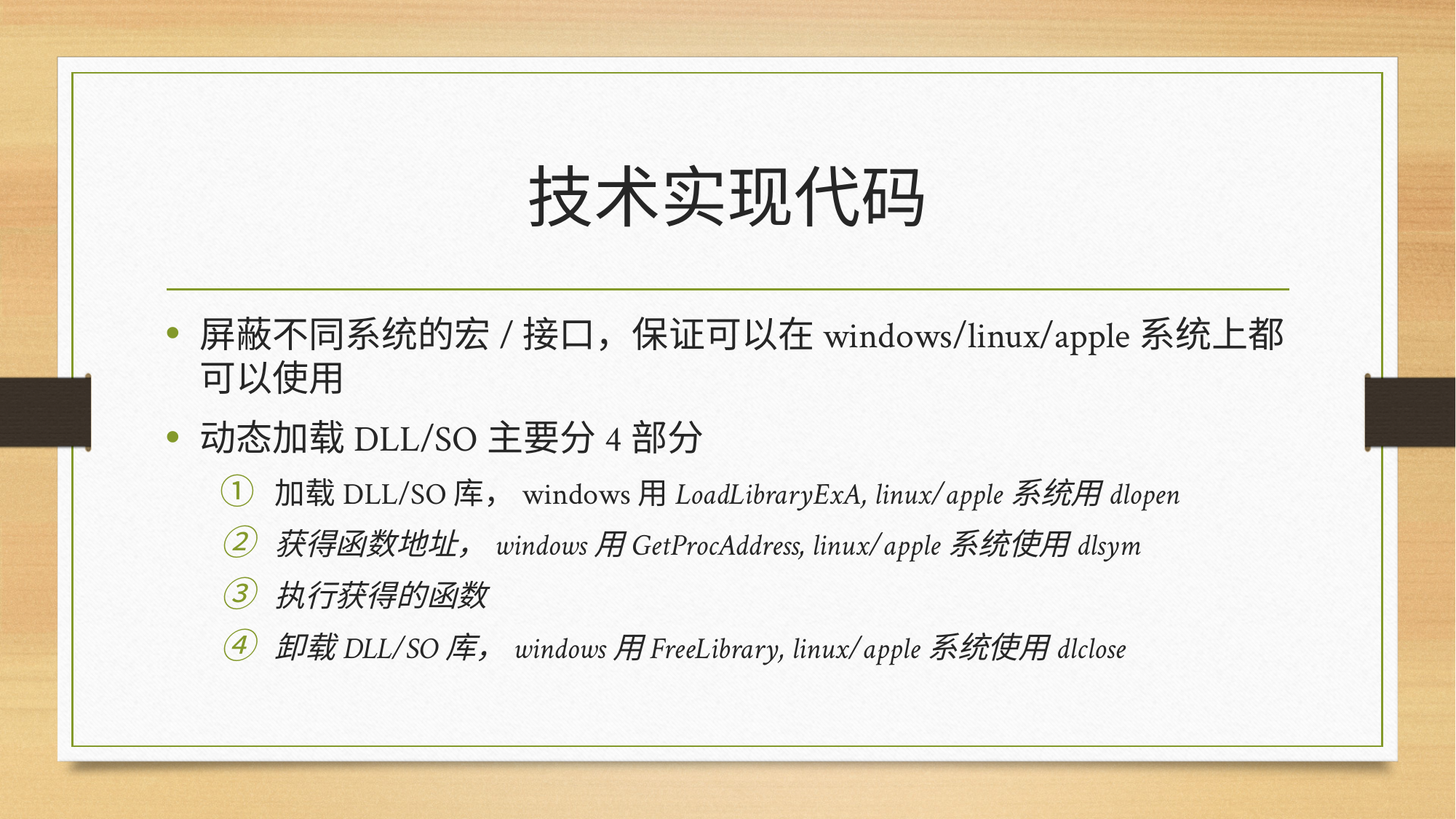

# 技术实现代码
屏蔽不同系统的宏/接口，保证可以在windows/linux/apple系统上都可以使用
动态加载DLL/SO主要分4部分
加载DLL/SO库，windows用LoadLibraryExA, linux/apple系统用dlopen
获得函数地址，windows用GetProcAddress, linux/apple系统使用dlsym
执行获得的函数
卸载DLL/SO库，windows用FreeLibrary, linux/apple系统使用dlclose